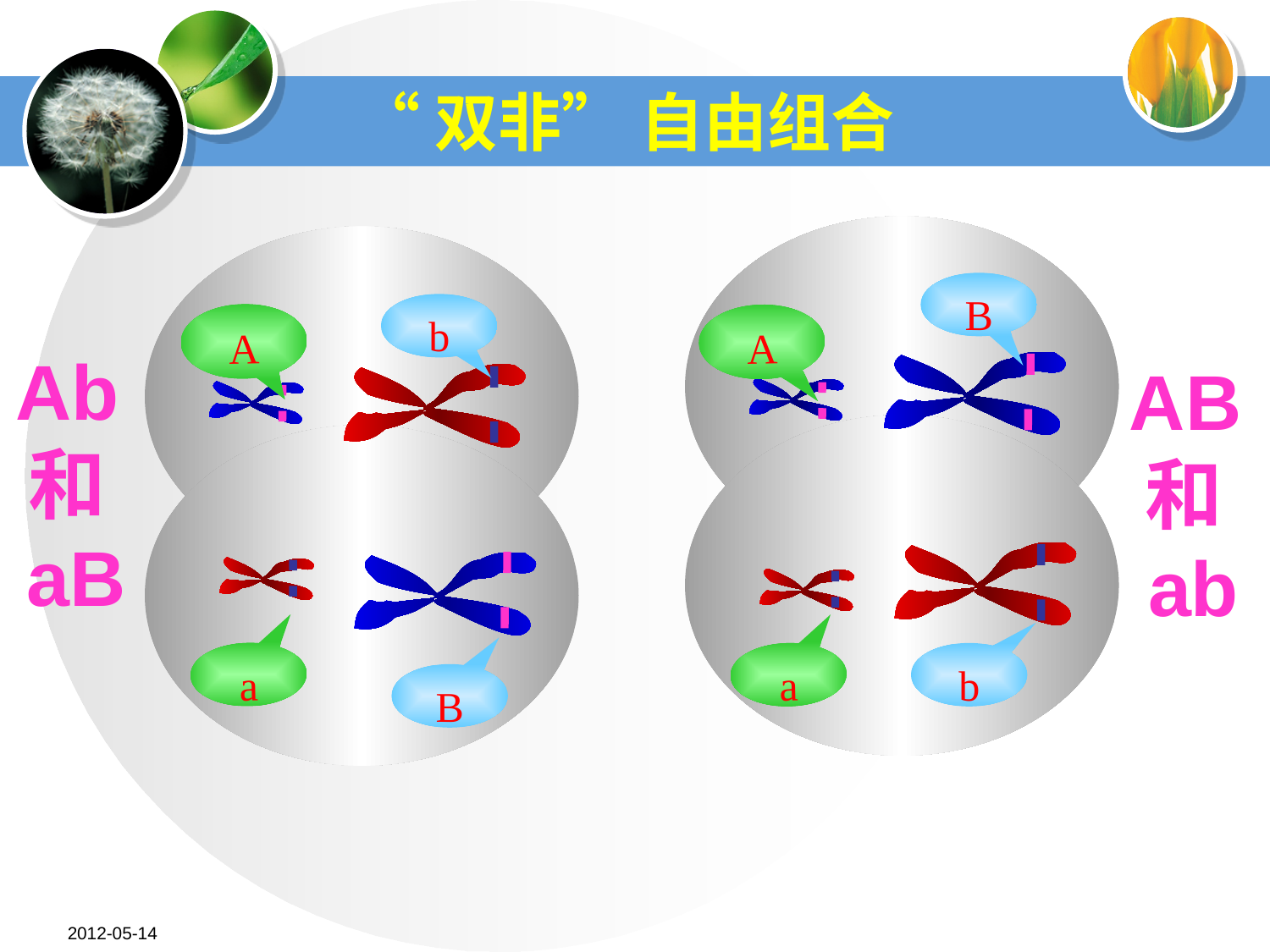

“双非” 自由组合

B
b
A
A
Ab和aB
AB和ab
a
a
b
B
2012-05-14